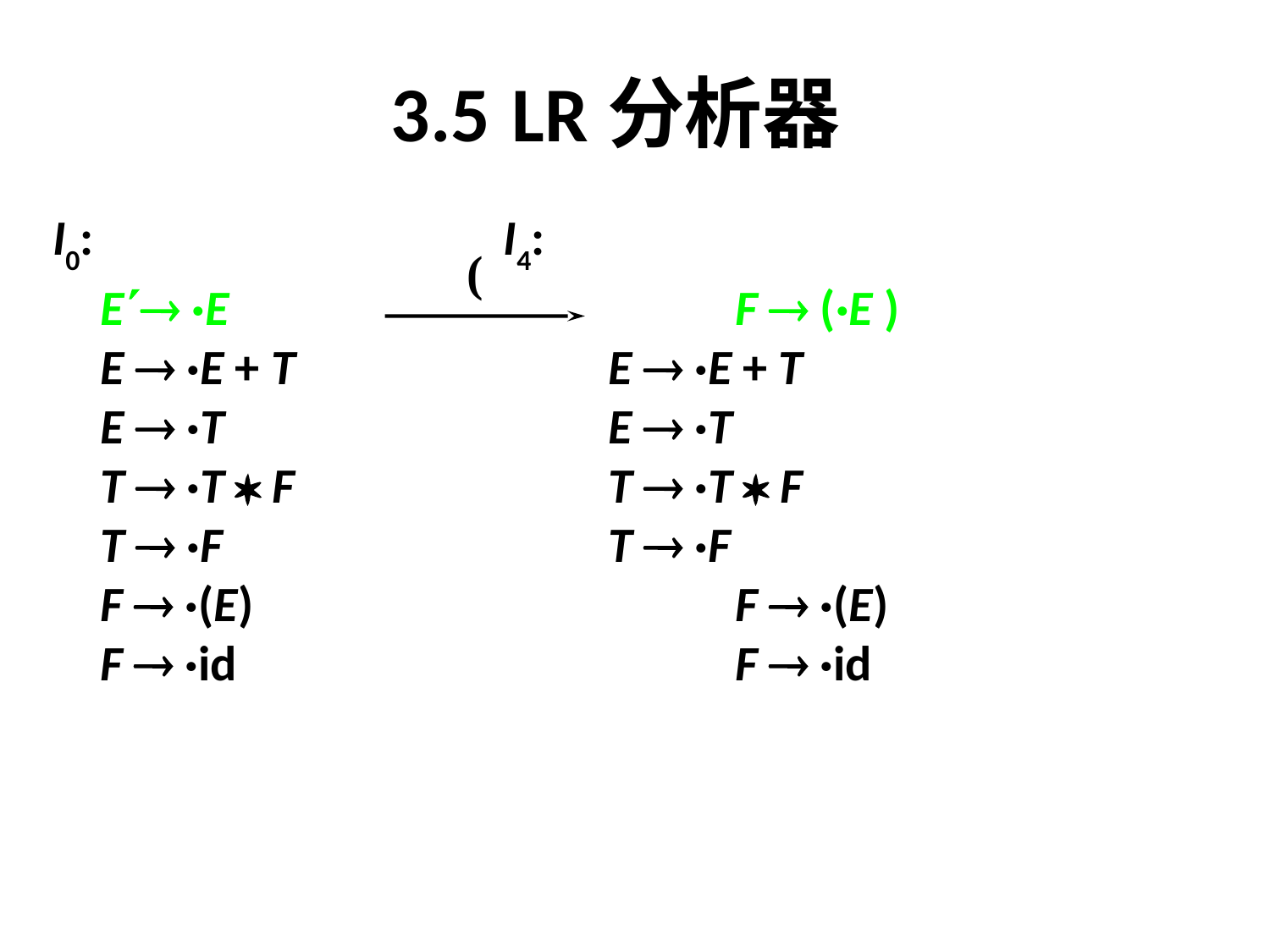

# 3.5 LR分析器
I0:				  I4:
	E′→ ·E				F → (·E )
	E → ·E + T 			E → ·E + T
	E → ·T				E → ·T
	T → ·T ∗ F			T → ·T ∗ F
	T → ·F				T → ·F
	F → ·(E)				F → ·(E)
	F → ·id				F → ·id

(